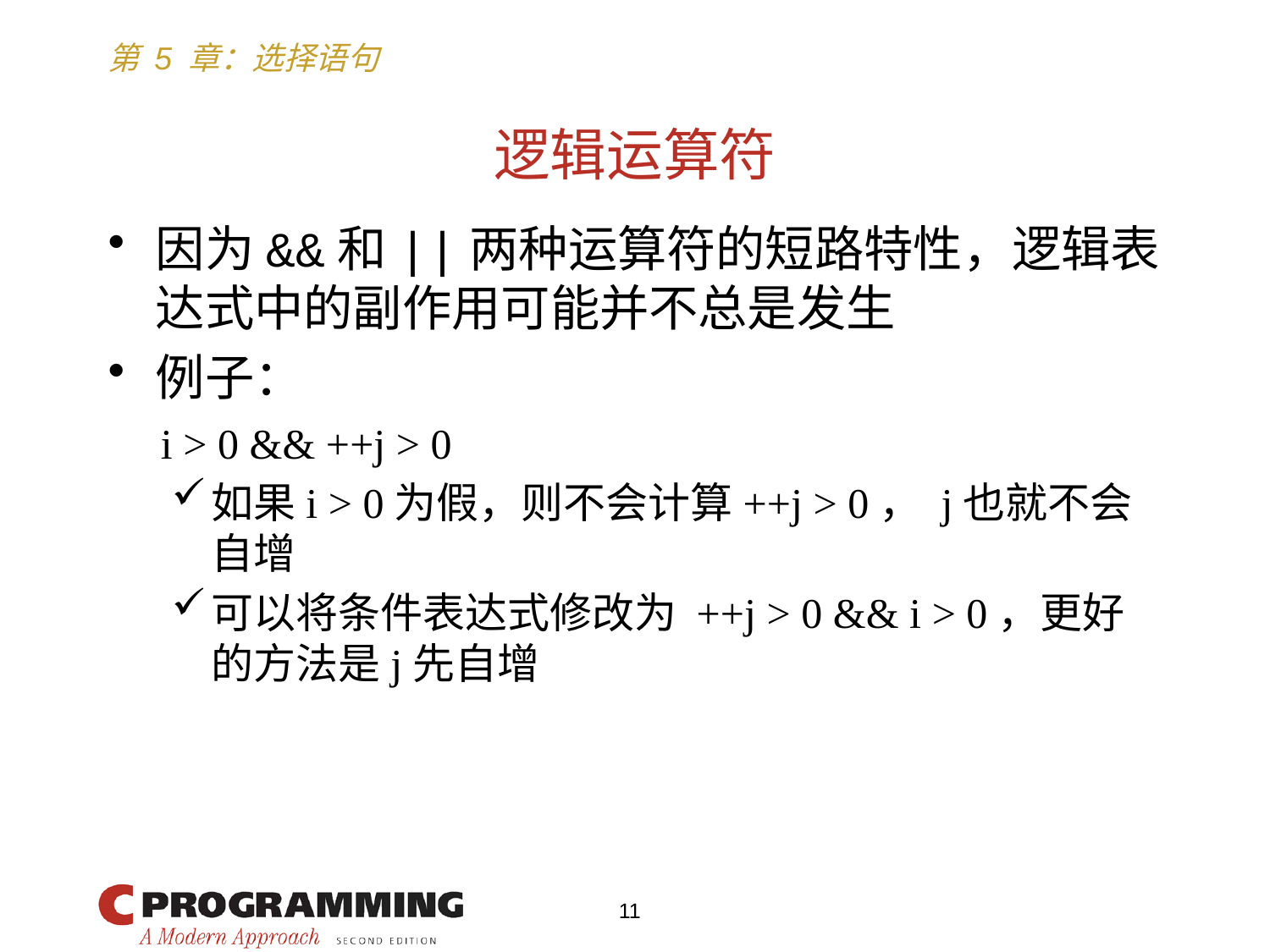

# 逻辑运算符
因为&&和||两种运算符的短路特性，逻辑表达式中的副作用可能并不总是发生
例子：
     i > 0 && ++j > 0
如果i > 0为假，则不会计算++j > 0， j也就不会自增
可以将条件表达式修改为 ++j > 0 && i > 0，更好的方法是j先自增
11